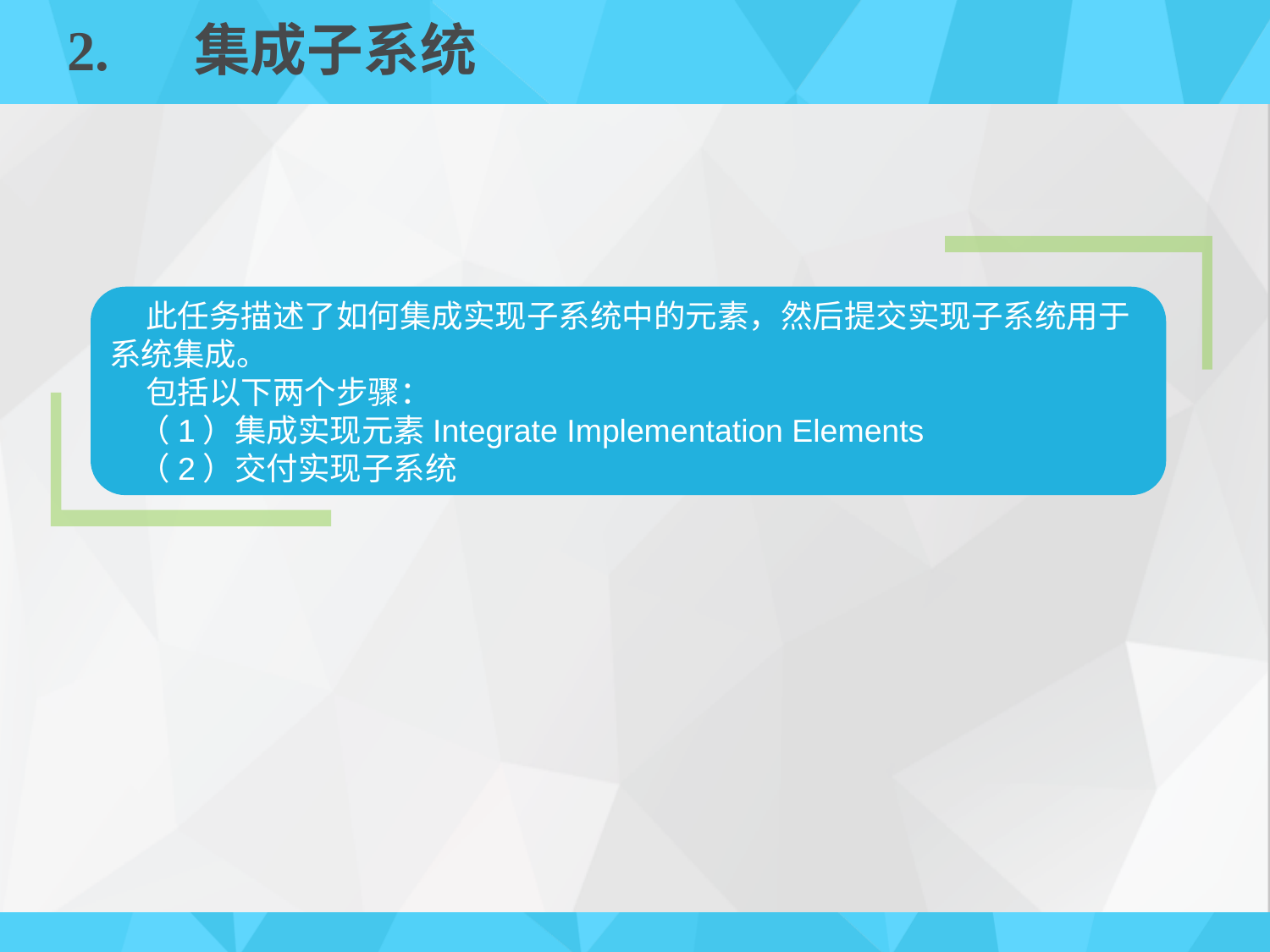

# 2.	集成子系统

    此任务描述了如何集成实现子系统中的元素，然后提交实现子系统用于系统集成。
    包括以下两个步骤：
   （1）集成实现元素Integrate Implementation Elements
   （2）交付实现子系统